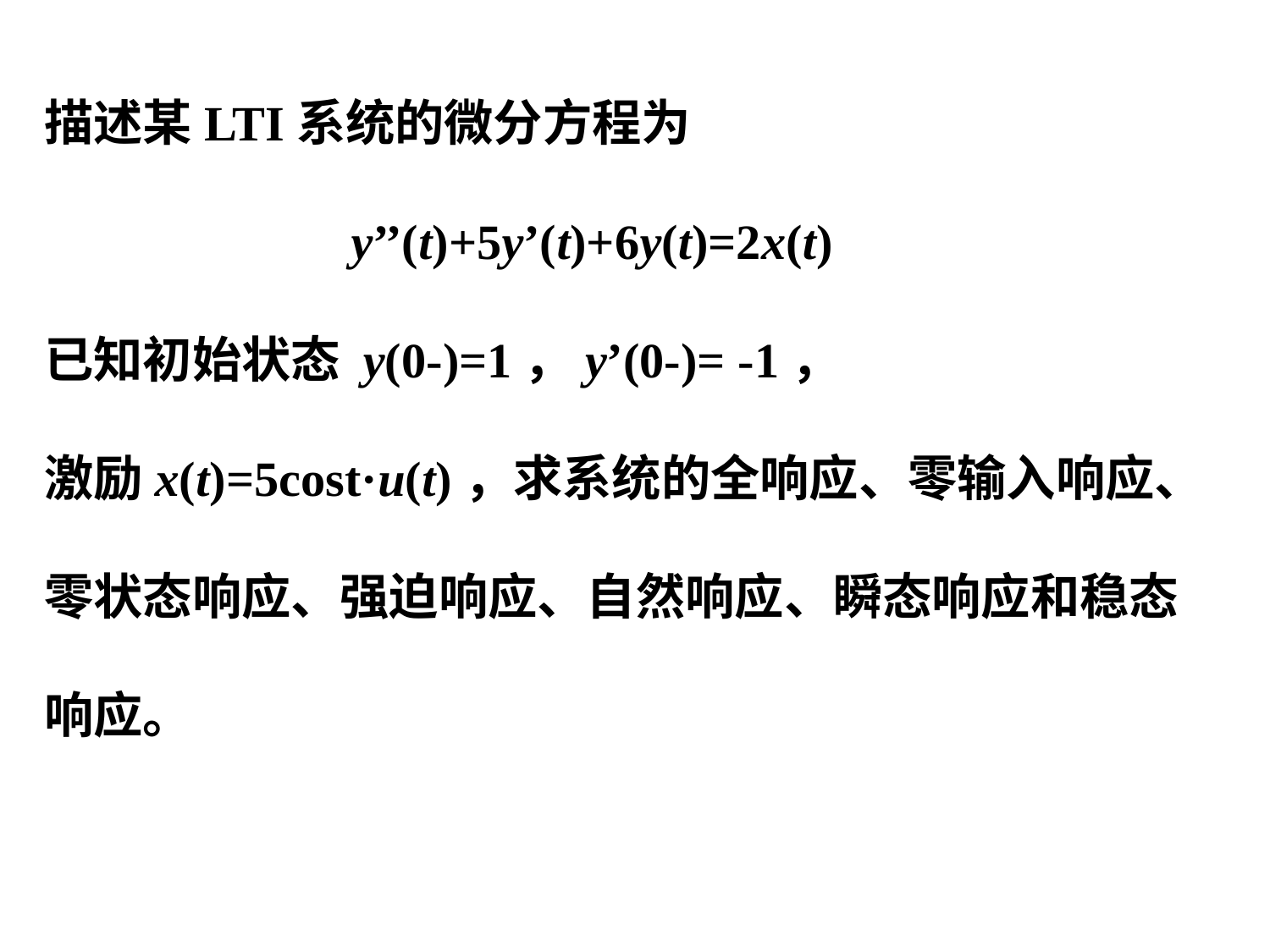

描述某LTI系统的微分方程为
                         y’’(t)+5y’(t)+6y(t)=2x(t)
已知初始状态 y(0-)=1，y’(0-)= -1，
激励x(t)=5cost·u(t)，求系统的全响应、零输入响应、零状态响应、强迫响应、自然响应、瞬态响应和稳态响应。